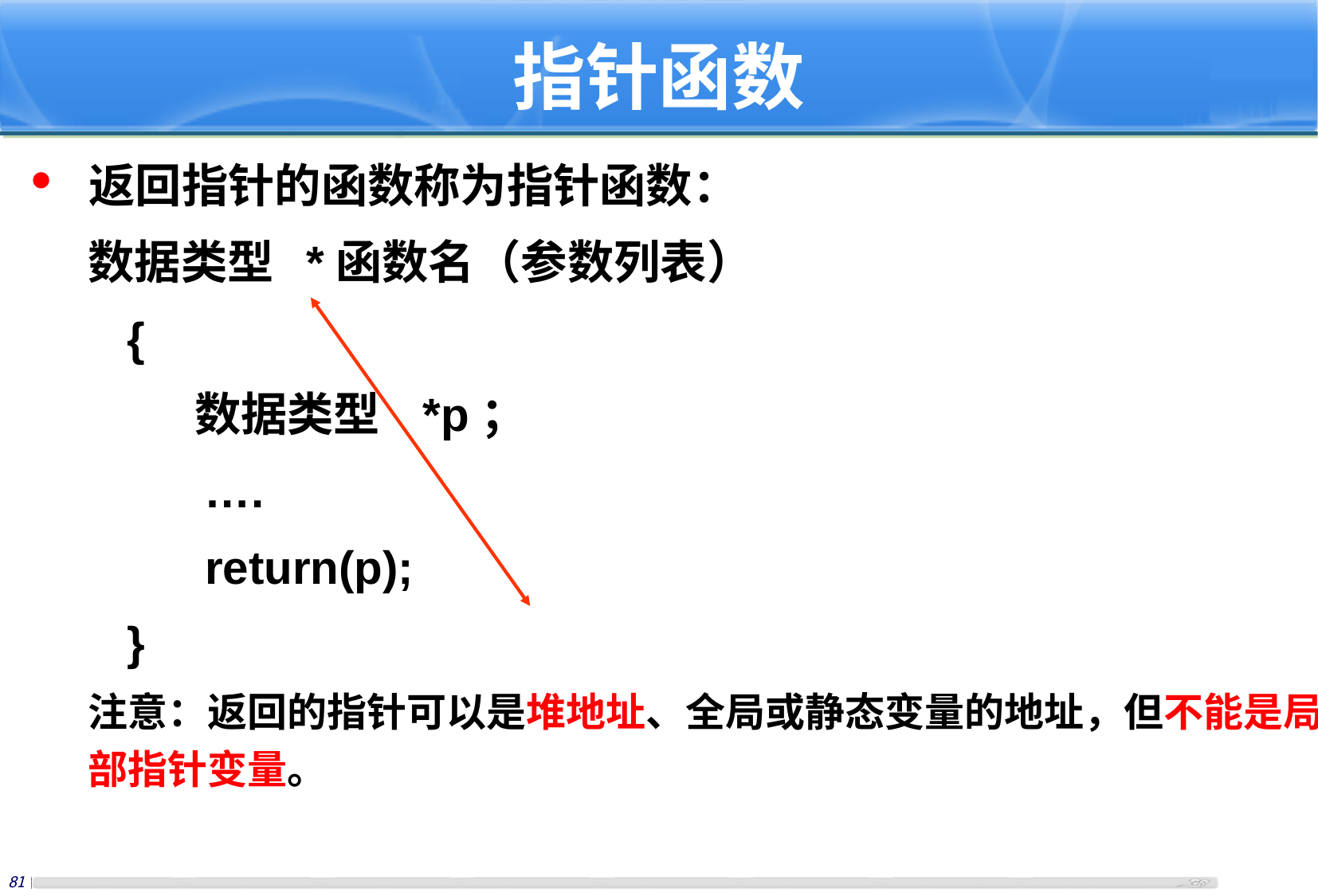

# 指针函数
返回指针的函数称为指针函数：
数据类型  *函数名（参数列表）
   {
         数据类型   *p；
         ….
         return(p);
   }
注意：返回的指针可以是堆地址、全局或静态变量的地址，但不能是局部指针变量。